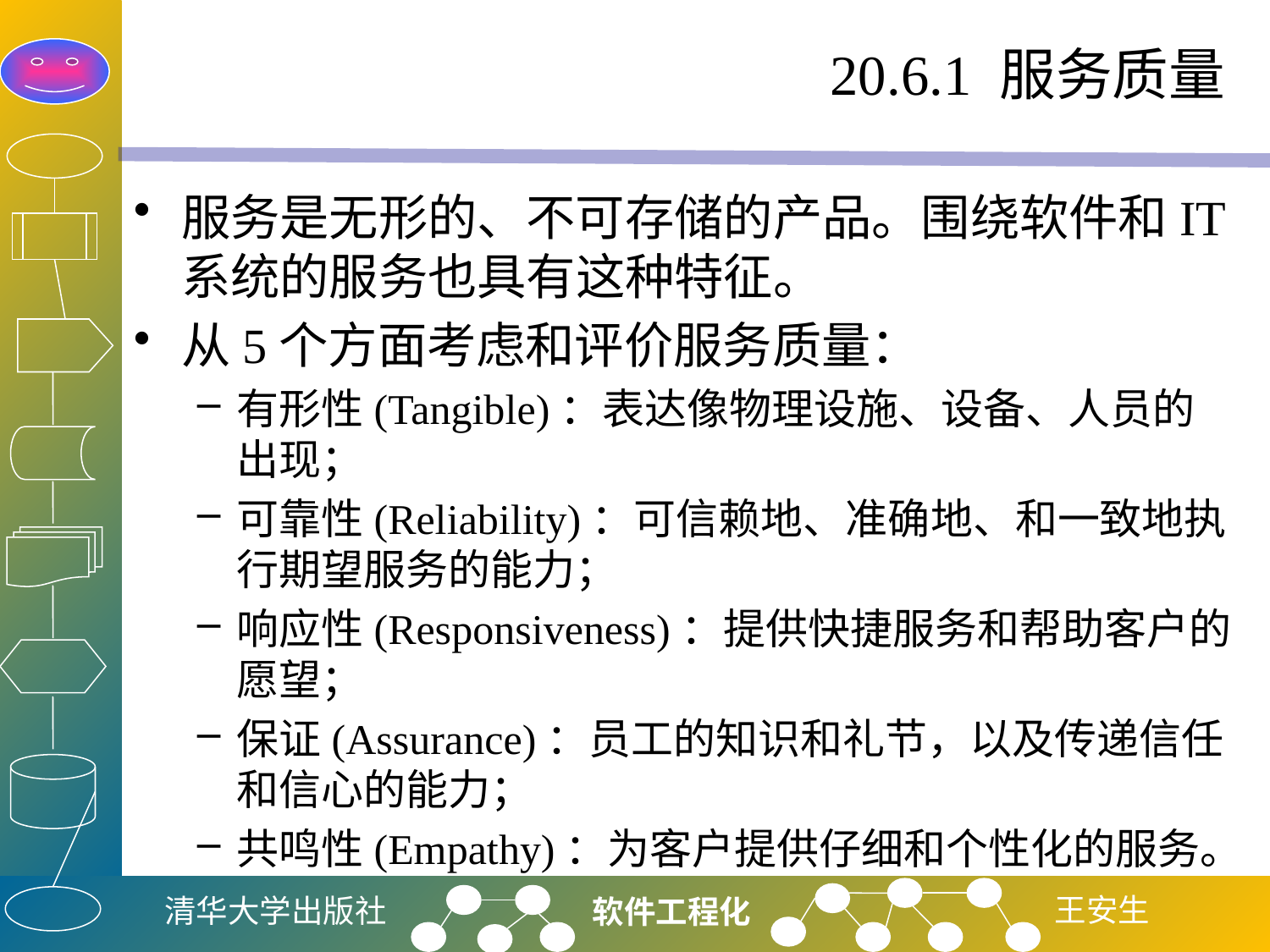

# 20.6.1 服务质量
服务是无形的、不可存储的产品。围绕软件和IT系统的服务也具有这种特征。
从5个方面考虑和评价服务质量：
有形性(Tangible)：表达像物理设施、设备、人员的出现；
可靠性(Reliability)：可信赖地、准确地、和一致地执行期望服务的能力；
响应性(Responsiveness)：提供快捷服务和帮助客户的愿望；
保证(Assurance)：员工的知识和礼节，以及传递信任和信心的能力；
共鸣性(Empathy)：为客户提供仔细和个性化的服务。